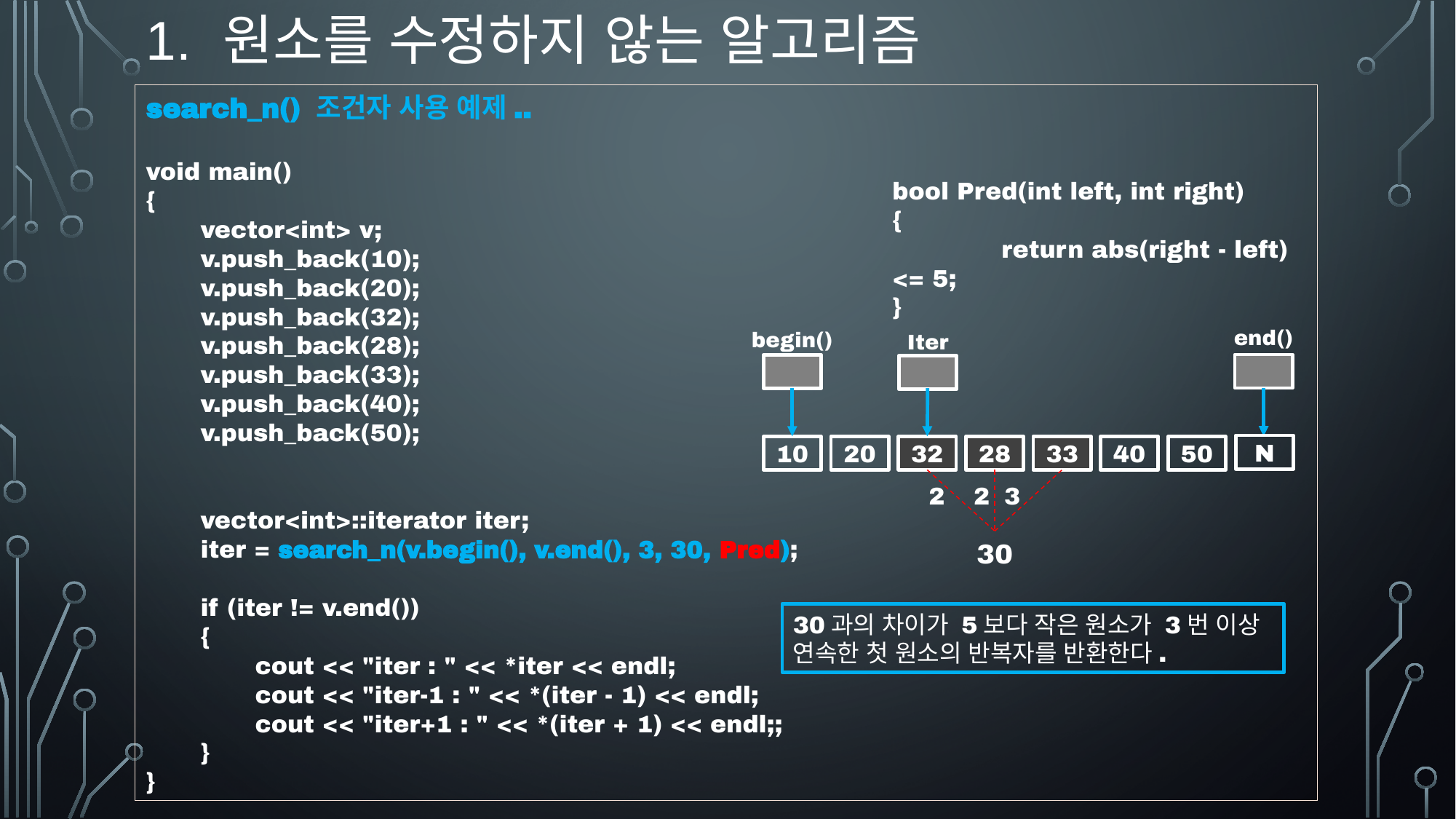

# 1. 원소를 수정하지 않는 알고리즘
search_n() 조건자 사용 예제..

void main()
{
vector<int> v;
v.push_back(10);
v.push_back(20);
v.push_back(32);
v.push_back(28);
v.push_back(33);
v.push_back(40);
v.push_back(50);

vector<int>::iterator iter;
iter = search_n(v.begin(), v.end(), 3, 30, Pred);

if (iter != v.end())
{
cout << "iter : " << *iter << endl;
cout << "iter-1 : " << *(iter - 1) << endl;
cout << "iter+1 : " << *(iter + 1) << endl;;
}
}
bool Pred(int left, int right)
{
	return abs(right - left) <= 5;
}
end()
begin()
Iter

N
10
20
32
28
33
40
50
3
2
2
30
30과의 차이가 5보다 작은 원소가 3번 이상 연속한 첫 원소의 반복자를 반환한다.